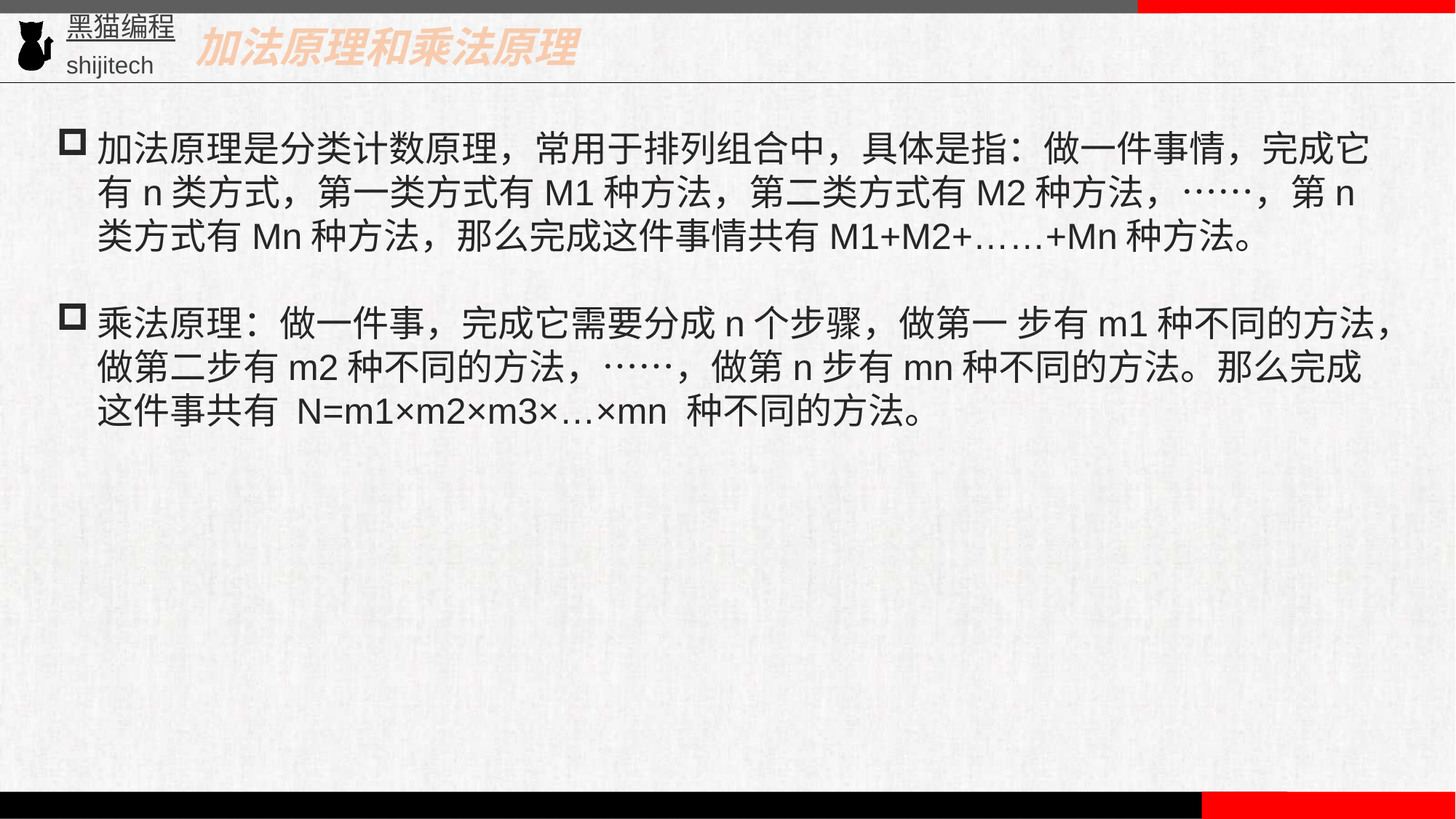

加法原理和乘法原理
加法原理是分类计数原理，常用于排列组合中，具体是指：做一件事情，完成它有n类方式，第一类方式有M1种方法，第二类方式有M2种方法，……，第n类方式有Mn种方法，那么完成这件事情共有M1+M2+……+Mn种方法。

乘法原理：做一件事，完成它需要分成n个步骤，做第一 步有m1种不同的方法，做第二步有m2种不同的方法，……，做第n步有mn种不同的方法。那么完成这件事共有 N=m1×m2×m3×…×mn 种不同的方法。